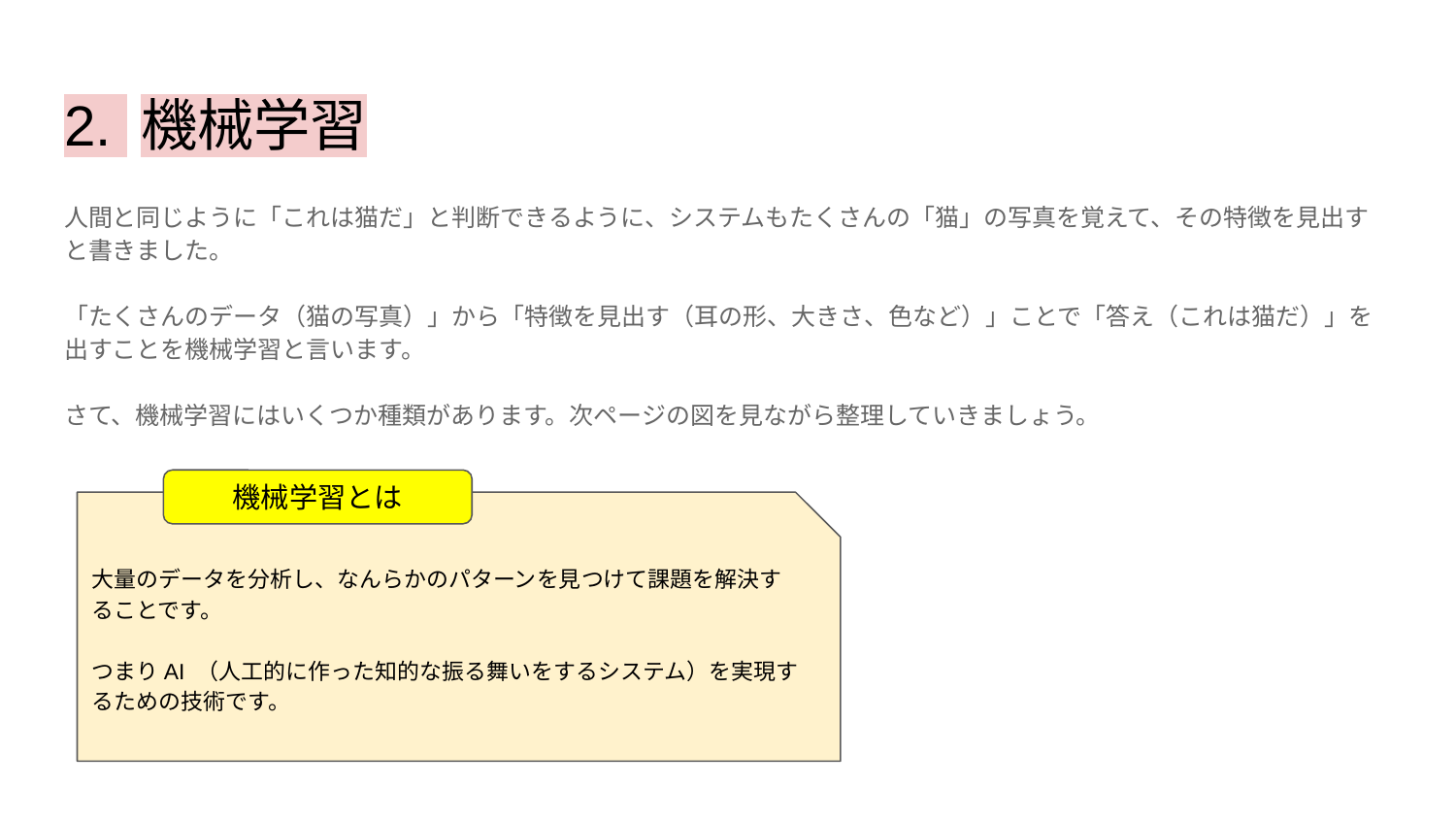

# 2. 機械学習
人間と同じように「これは猫だ」と判断できるように、システムもたくさんの「猫」の写真を覚えて、その特徴を見出すと書きました。
「たくさんのデータ（猫の写真）」から「特徴を見出す（耳の形、大きさ、色など）」ことで「答え（これは猫だ）」を出すことを機械学習と言います。
さて、機械学習にはいくつか種類があります。次ページの図を見ながら整理していきましょう。

機械学習とは
大量のデータを分析し、なんらかのパターンを見つけて課題を解決することです。

つまりAI （人工的に作った知的な振る舞いをするシステム）を実現するための技術です。